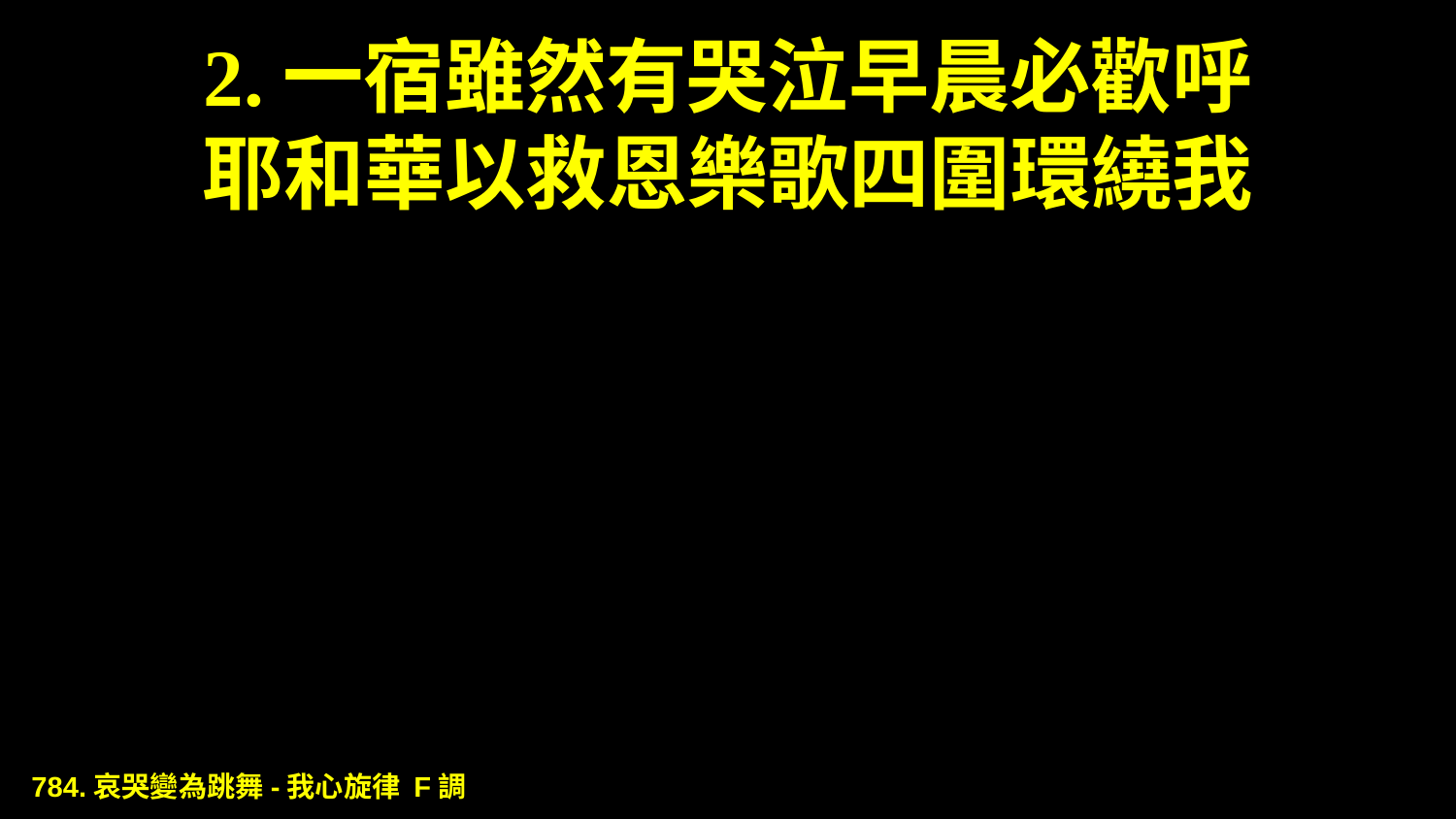

# 2.一宿雖然有哭泣早晨必歡呼 耶和華以救恩樂歌四圍環繞我
784.哀哭變為跳舞-我心旋律 F調